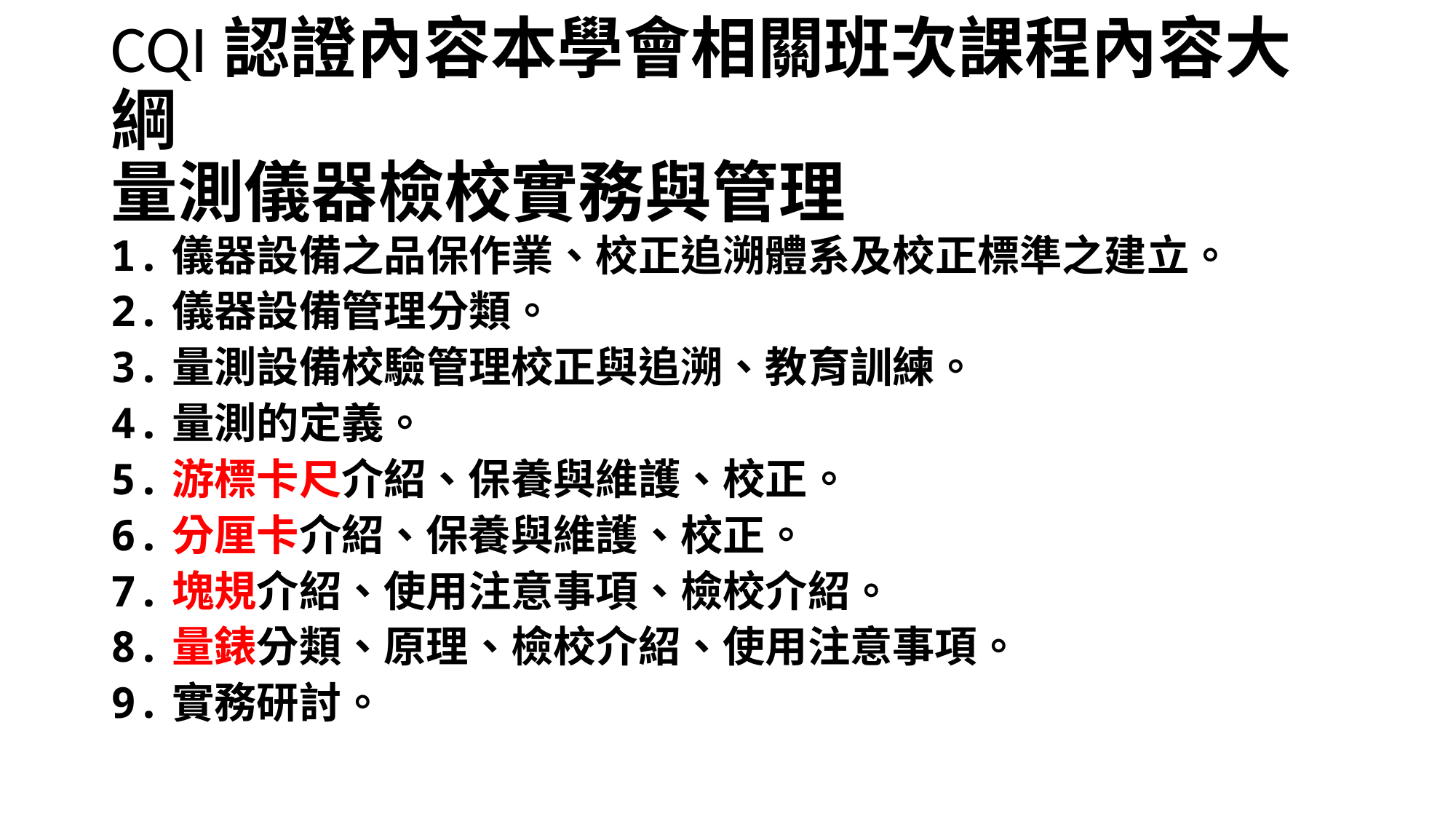

# CQI認證內容本學會相關班次課程內容大綱 量測儀器檢校實務與管理
1.儀器設備之品保作業、校正追溯體系及校正標準之建立。
2.儀器設備管理分類。
3.量測設備校驗管理校正與追溯、教育訓練。
4.量測的定義。
5.游標卡尺介紹、保養與維護、校正。
6.分厘卡介紹、保養與維護、校正。
7.塊規介紹、使用注意事項、檢校介紹。
8.量錶分類、原理、檢校介紹、使用注意事項。
9.實務研討。